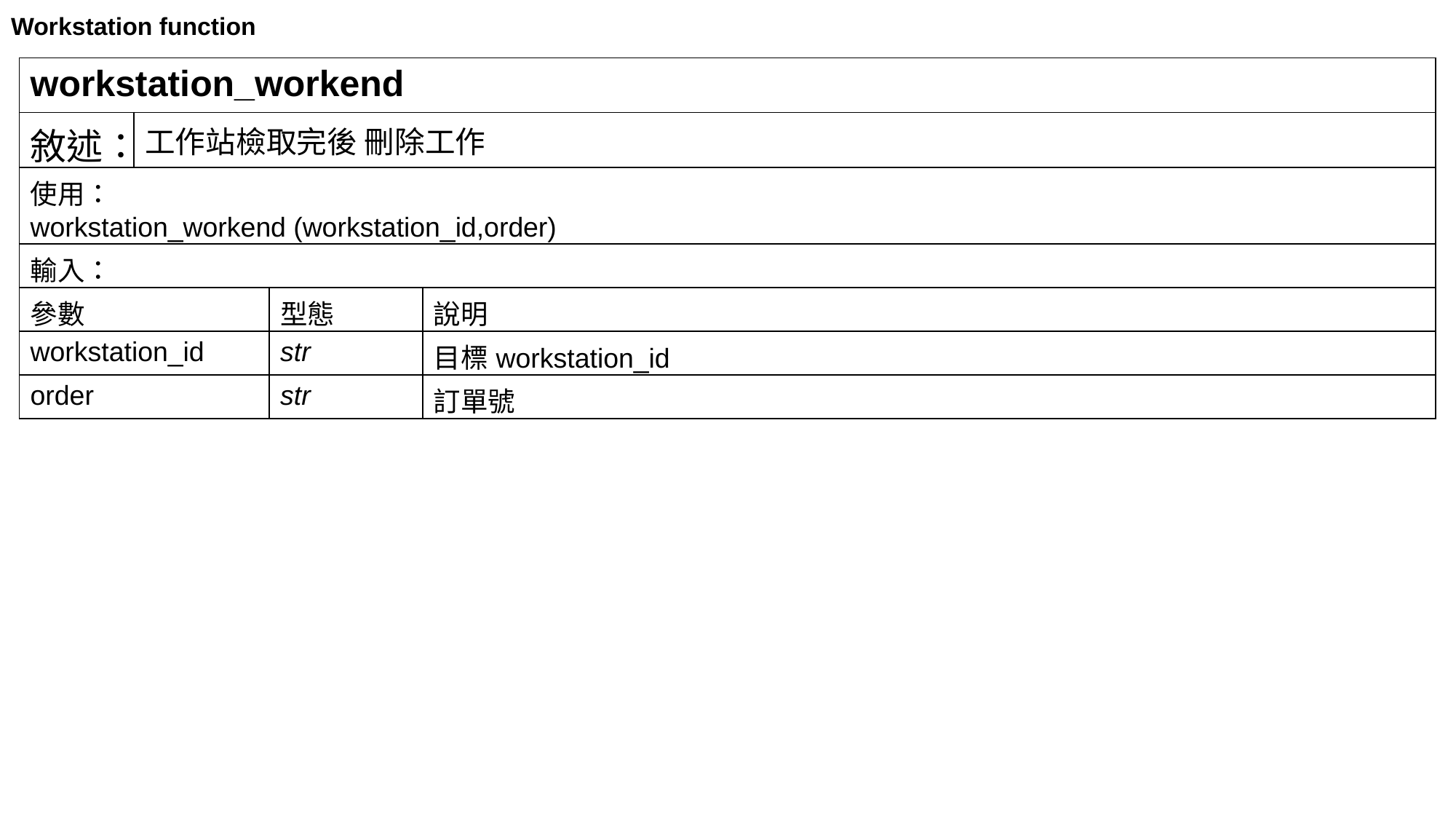

Workstation function
| ﻿﻿﻿workstation\_workend |  |  |  |
| --- | --- | --- | --- |
| 敘述： | 工作站檢取完後 刪除工作 | 將訂單以商品為依據依照目前機器手臂工作量進行排序 |  |
| 使用： ﻿workstation\_workend (﻿﻿workstation\_id,order) |  |  |  |
| 輸入： |  |  |  |
| 參數 |  | 型態 | 說明 |
| workstation\_id |  | str | 目標workstation\_id |
| order |  | str | 訂單號 |
﻿